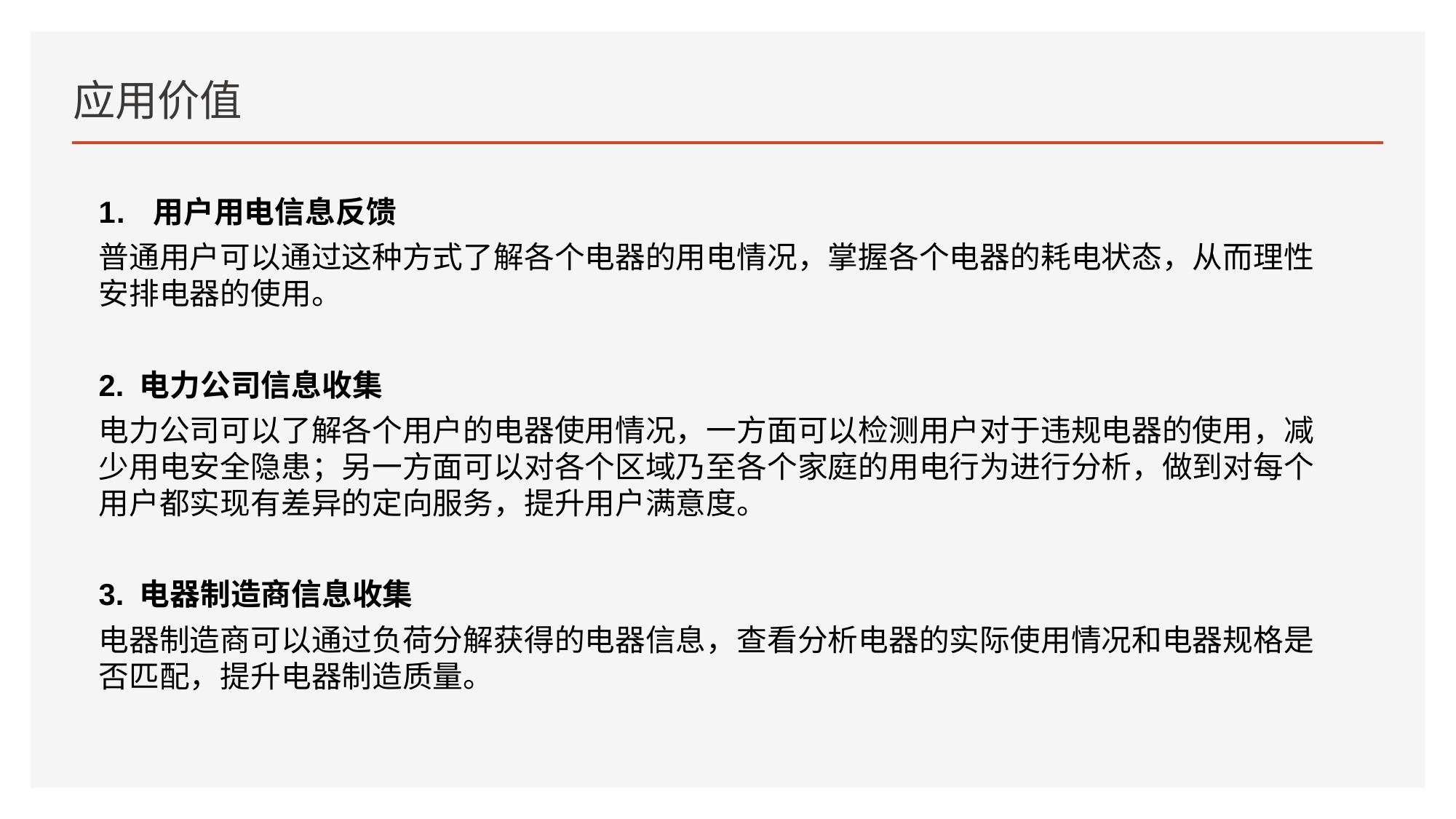

# 应用价值

用户用电信息反馈
普通用户可以通过这种方式了解各个电器的用电情况，掌握各个电器的耗电状态，从而理性安排电器的使用。

2. 电力公司信息收集
电力公司可以了解各个用户的电器使用情况，一方面可以检测用户对于违规电器的使用，减少用电安全隐患；另一方面可以对各个区域乃至各个家庭的用电行为进行分析，做到对每个用户都实现有差异的定向服务，提升用户满意度。

3. 电器制造商信息收集
电器制造商可以通过负荷分解获得的电器信息，查看分析电器的实际使用情况和电器规格是否匹配，提升电器制造质量。